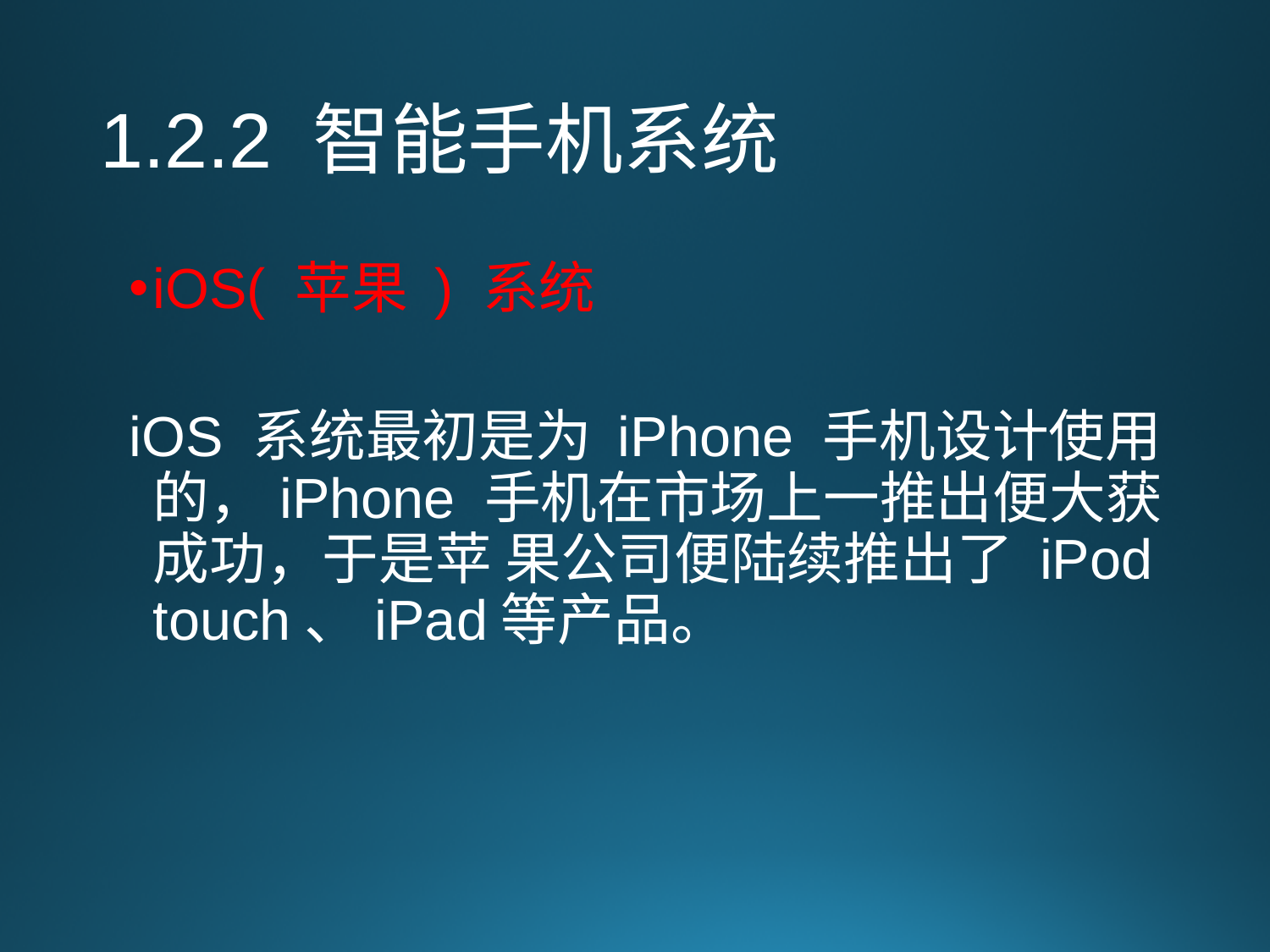

# 1.2.2 智能手机系统
iOS( 苹果 ) 系统

iOS 系统最初是为 iPhone 手机设计使用的，iPhone 手机在市场上一推出便大获成功，于是苹 果公司便陆续推出了 iPod touch、iPad等产品。